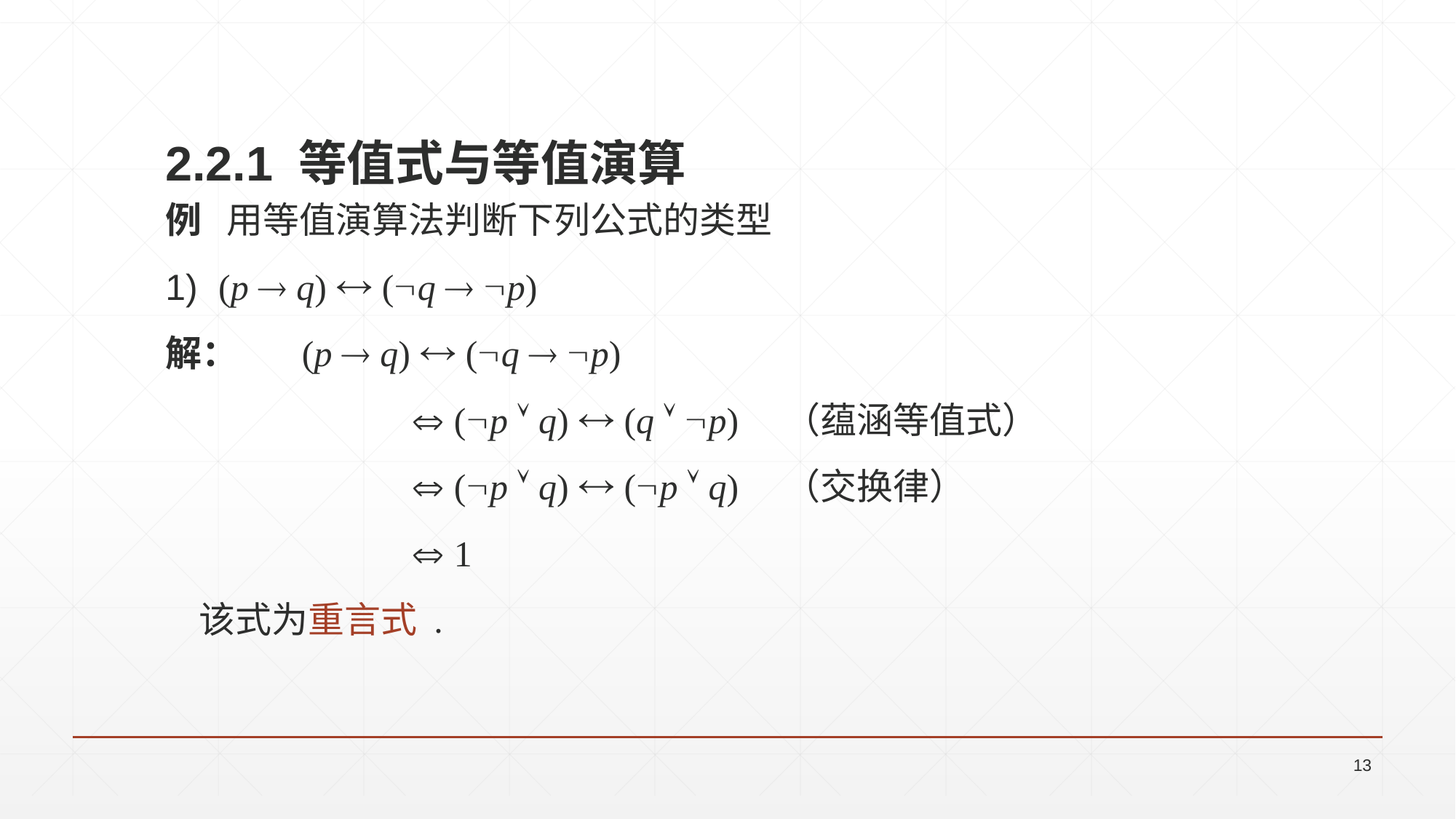

2.2.1 等值式与等值演算
例   用等值演算法判断下列公式的类型
1)  (p → q) ↔ (¬q → ¬p)
解：     	(p → q) ↔ (¬q → ¬p)
    		⇔ (¬p ∨ q) ↔ (q ∨ ¬p)    （蕴涵等值式）
   		⇔ (¬p ∨ q) ↔ (¬p ∨ q)    （交换律）
    		⇔ 1
   该式为重言式 .
13